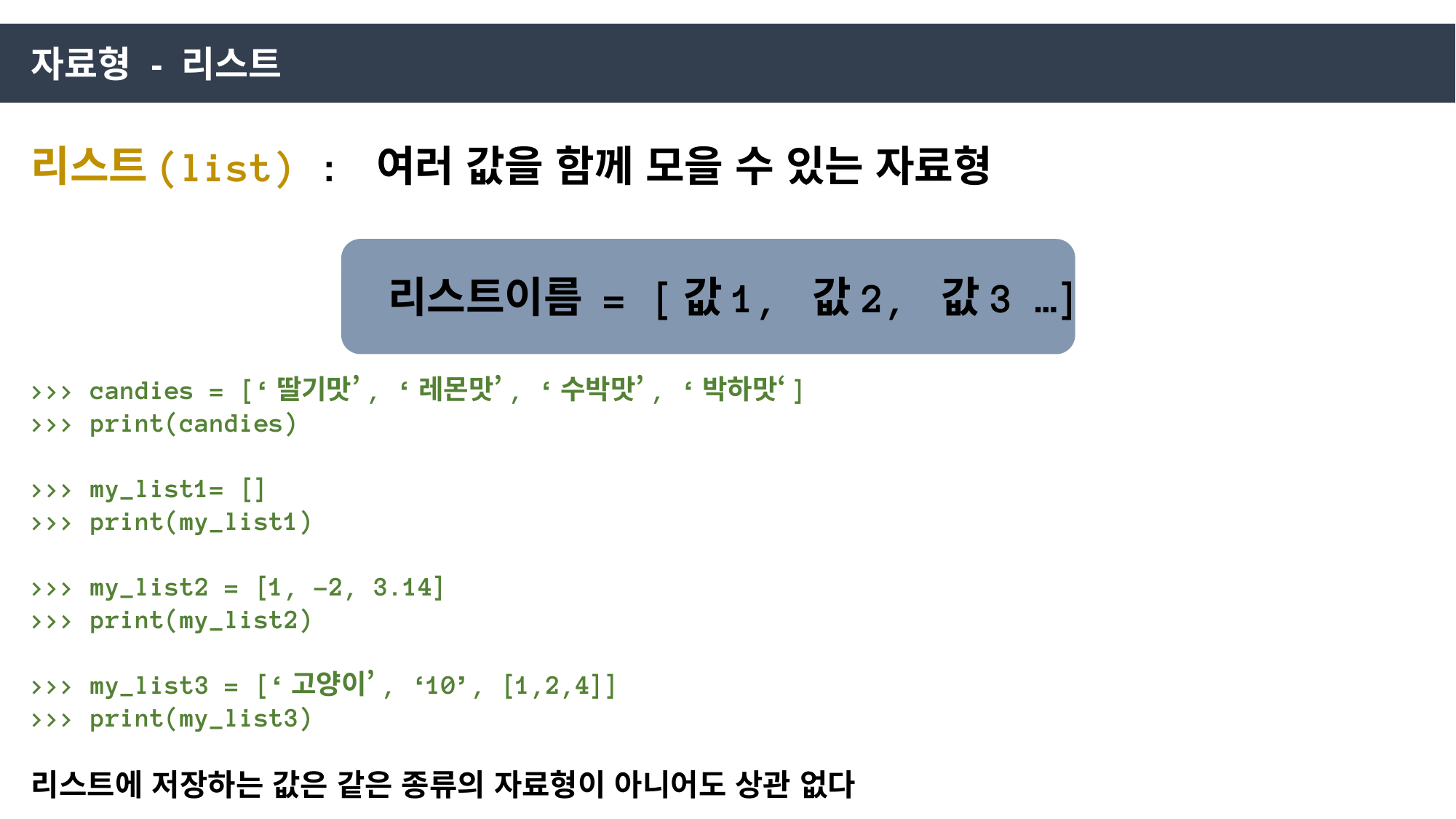

자료형 - 리스트
리스트(list) : 여러 값을 함께 모을 수 있는 자료형

>>> candies = [‘딸기맛’, ‘레몬맛’, ‘수박맛’, ‘박하맛‘]
>>> print(candies)

>>> my_list1= []
>>> print(my_list1)

>>> my_list2 = [1, -2, 3.14]
>>> print(my_list2)

>>> my_list3 = [‘고양이’, ‘10’, [1,2,4]]
>>> print(my_list3)

리스트에 저장하는 값은 같은 종류의 자료형이 아니어도 상관 없다

리스트이름 = [값1, 값2, 값3 …]